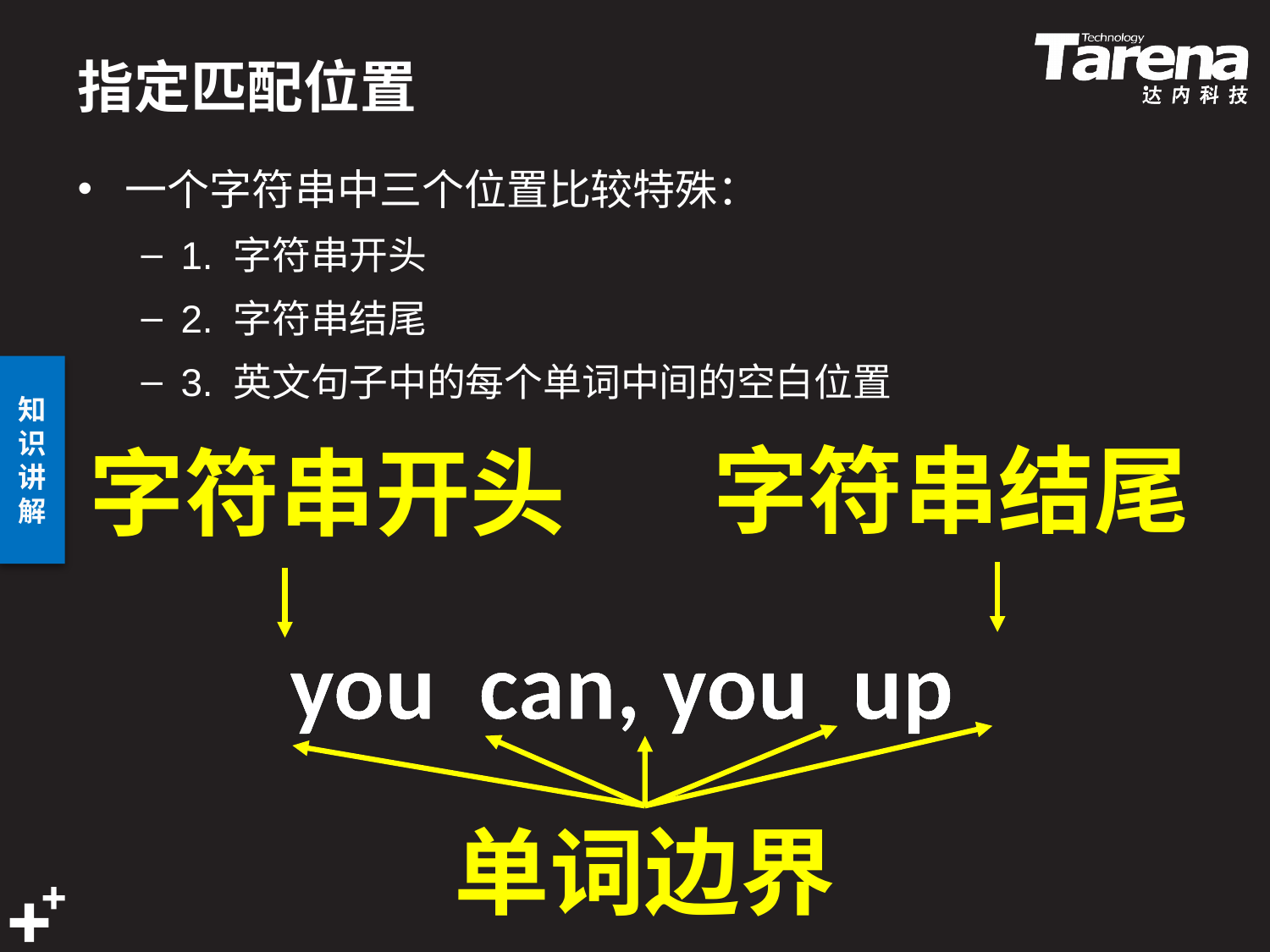

# 指定匹配位置
一个字符串中三个位置比较特殊：
1. 字符串开头
2. 字符串结尾
3. 英文句子中的每个单词中间的空白位置
字符串结尾
字符串开头
 you  can, you  up
单词边界